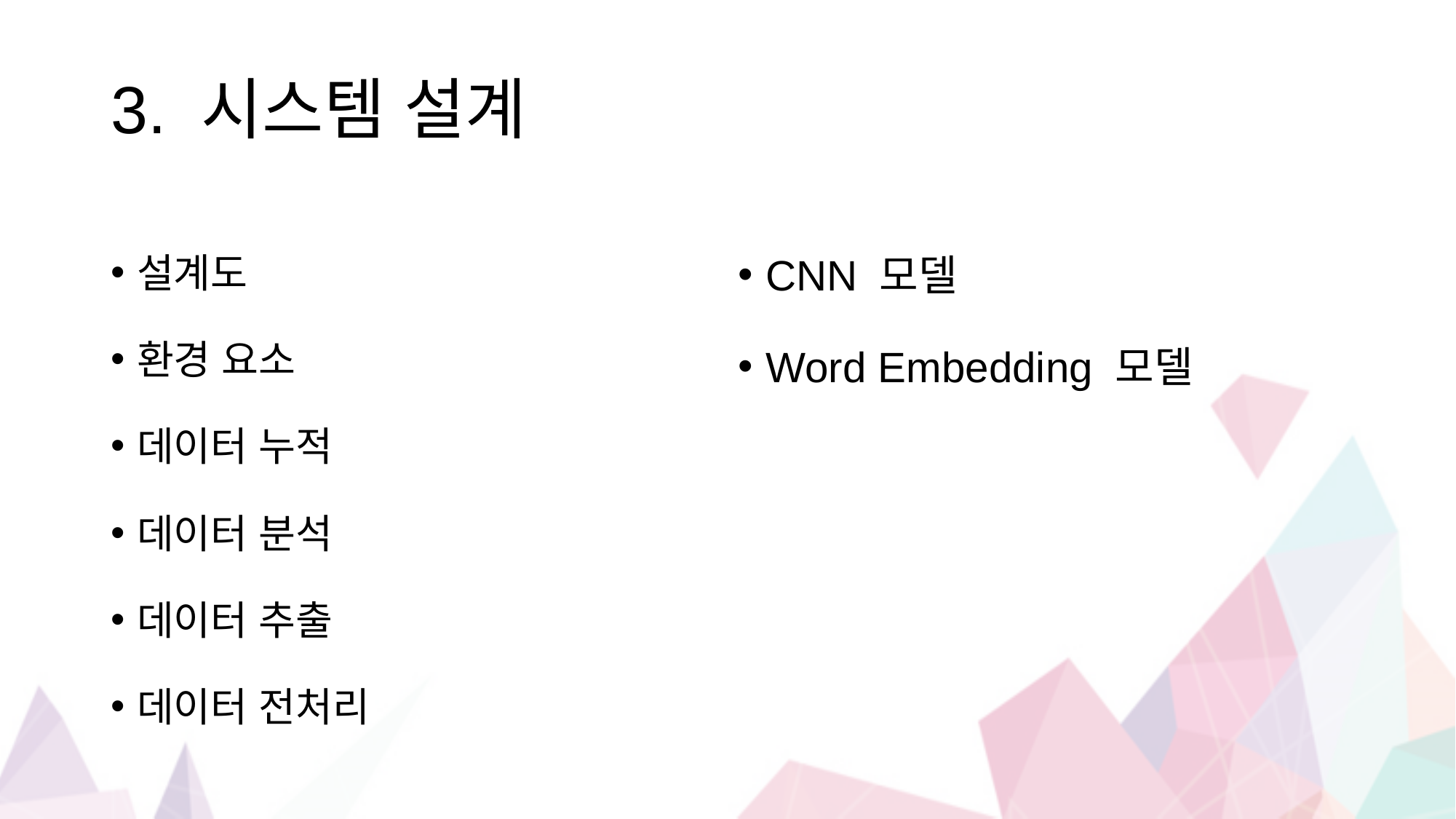

# 3. 시스템 설계
설계도
환경 요소
데이터 누적
데이터 분석
데이터 추출
데이터 전처리
CNN 모델
Word Embedding 모델